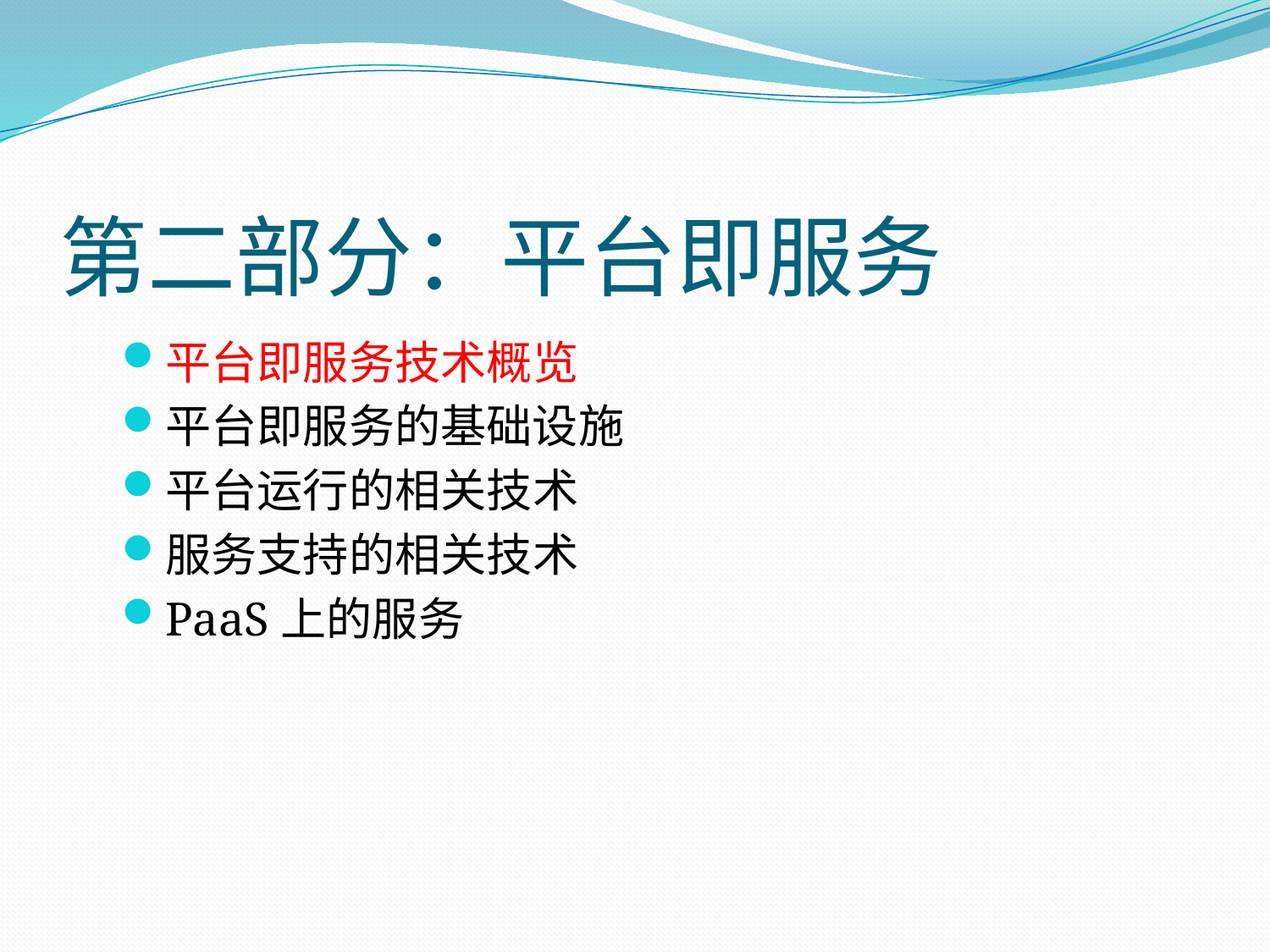

# 第二部分：平台即服务
平台即服务技术概览
平台即服务的基础设施
平台运行的相关技术
服务支持的相关技术
PaaS上的服务